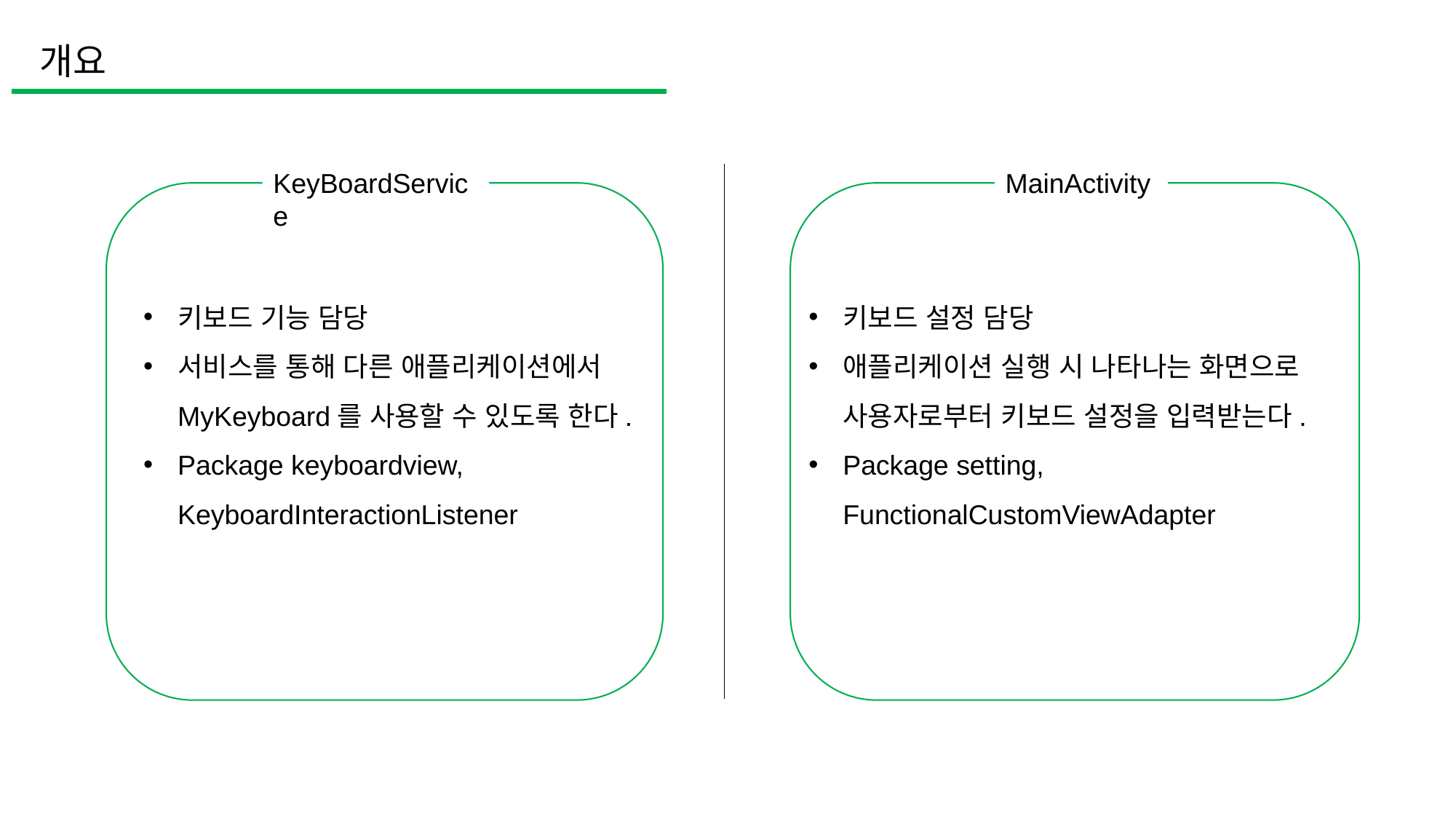

개요
KeyBoardService
MainActivity

키보드 기능 담당
서비스를 통해 다른 애플리케이션에서 MyKeyboard를 사용할 수 있도록 한다.
Package keyboardview, KeyboardInteractionListener
키보드 설정 담당
애플리케이션 실행 시 나타나는 화면으로 사용자로부터 키보드 설정을 입력받는다.
Package setting, FunctionalCustomViewAdapter